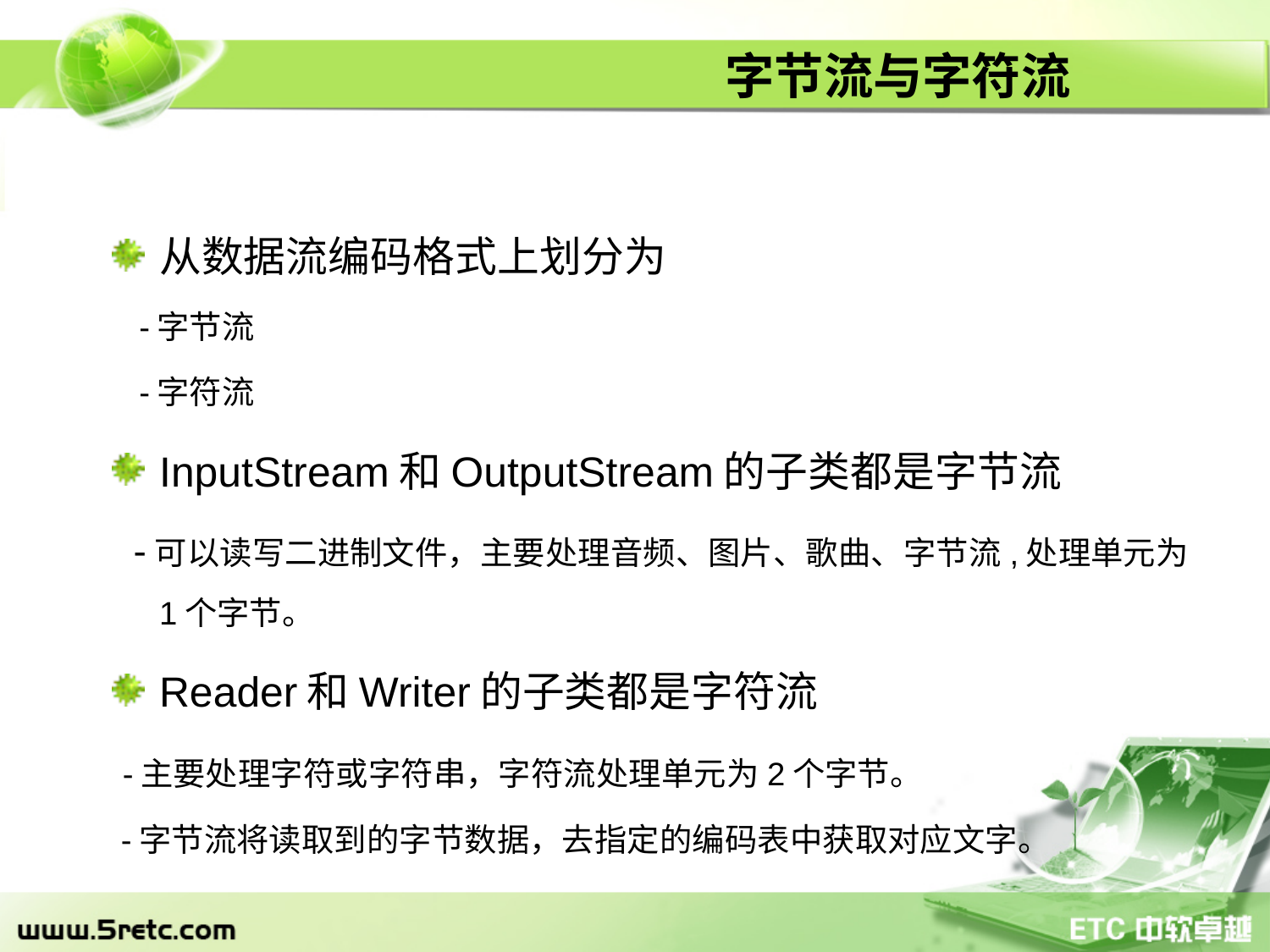

# 字节流与字符流
从数据流编码格式上划分为
   -字节流
   -字符流
InputStream和OutputStream的子类都是字节流
  -可以读写二进制文件，主要处理音频、图片、歌曲、字节流,处理单元为1个字节。
Reader和Writer的子类都是字符流
 -主要处理字符或字符串，字符流处理单元为2个字节。
 -字节流将读取到的字节数据，去指定的编码表中获取对应文字。